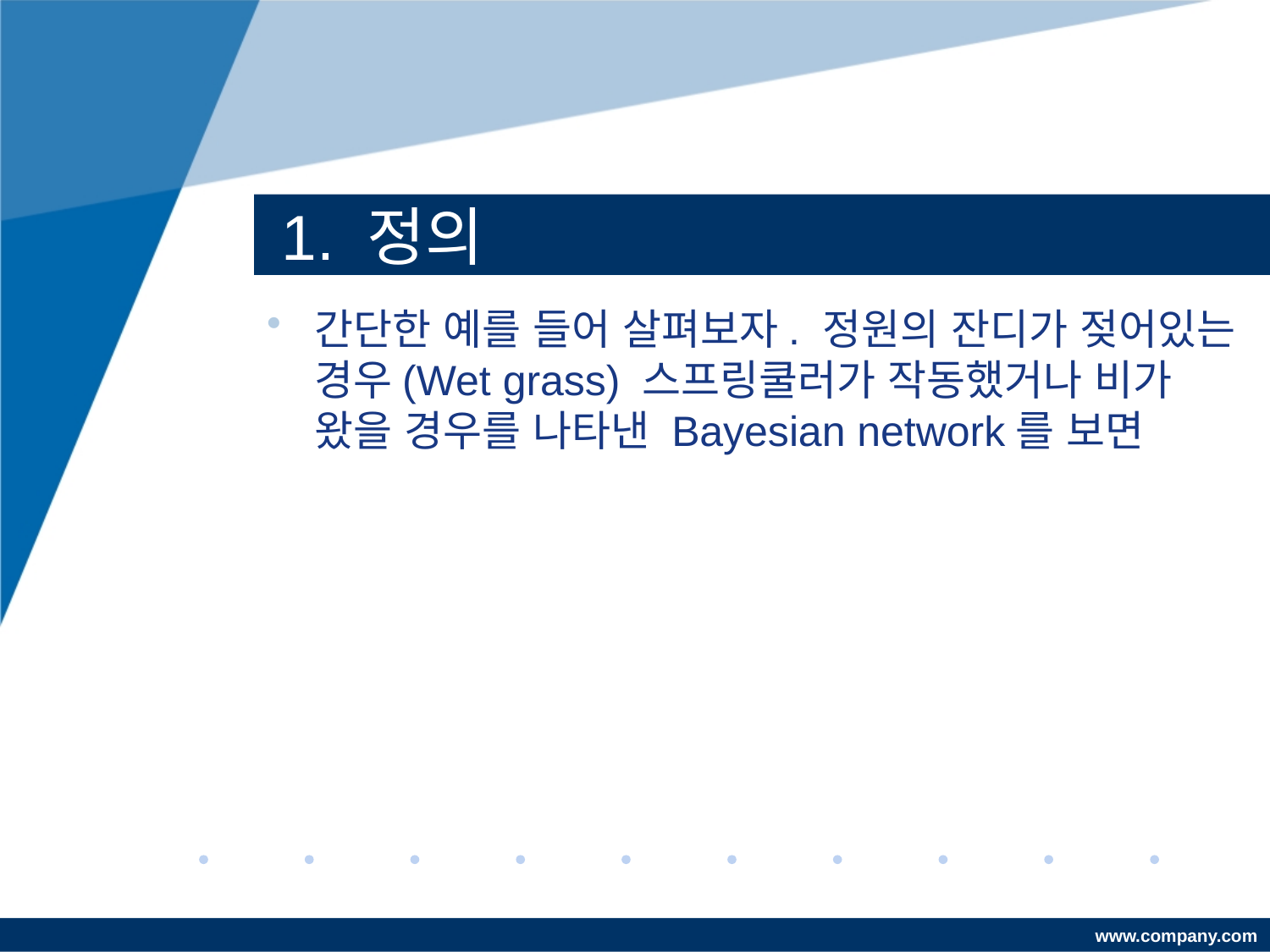

# 1. 정의
간단한 예를 들어 살펴보자. 정원의 잔디가 젖어있는 경우(Wet grass) 스프링쿨러가 작동했거나 비가 왔을 경우를 나타낸 Bayesian network를 보면